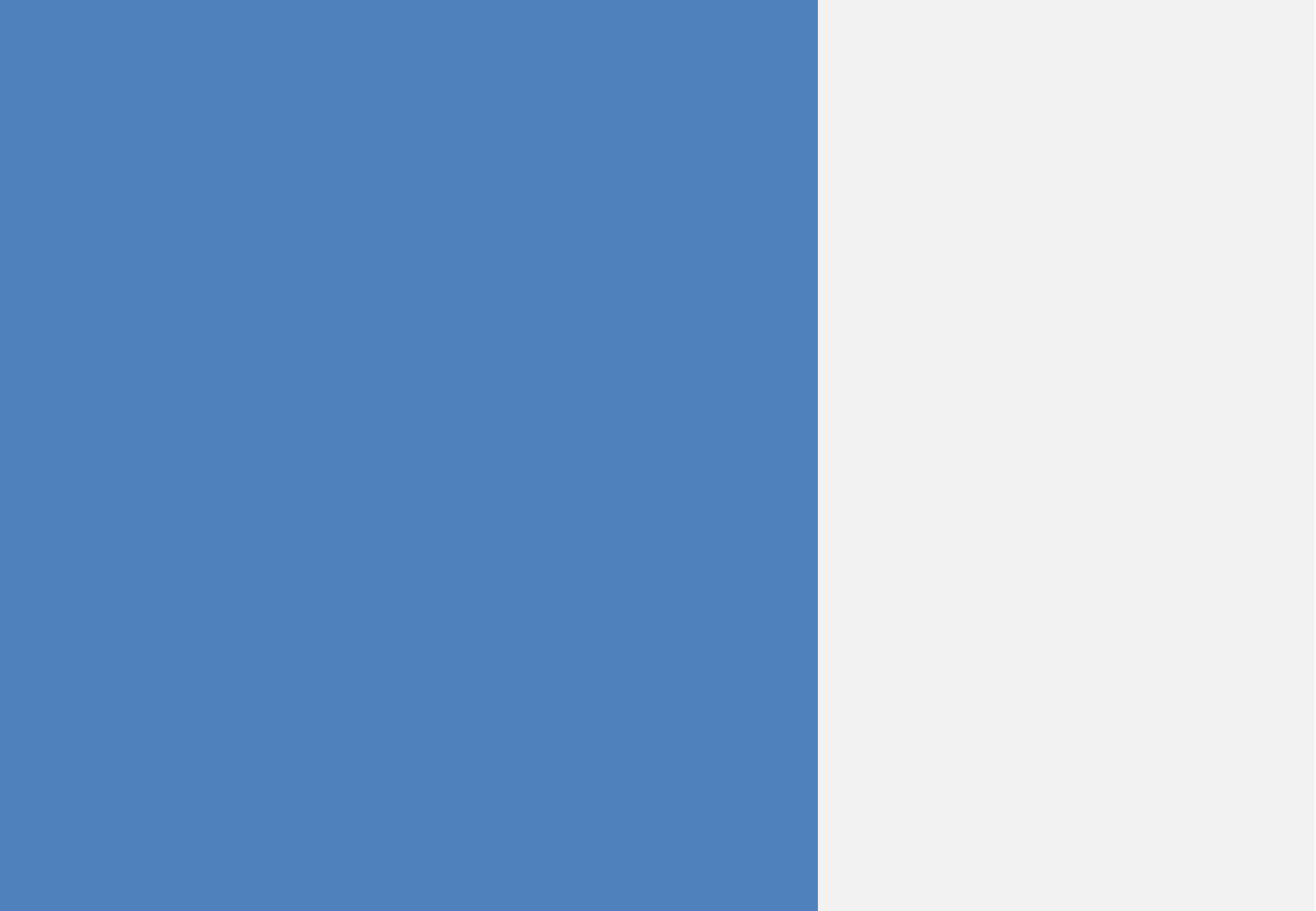

# 목차 1. 튜플 2. 튜플 생성하기 3. 튜플 사용하는 이유? 4. 딕셔너리 5. 딕셔너리 생성하기 6. 딕셔너리 접근하기